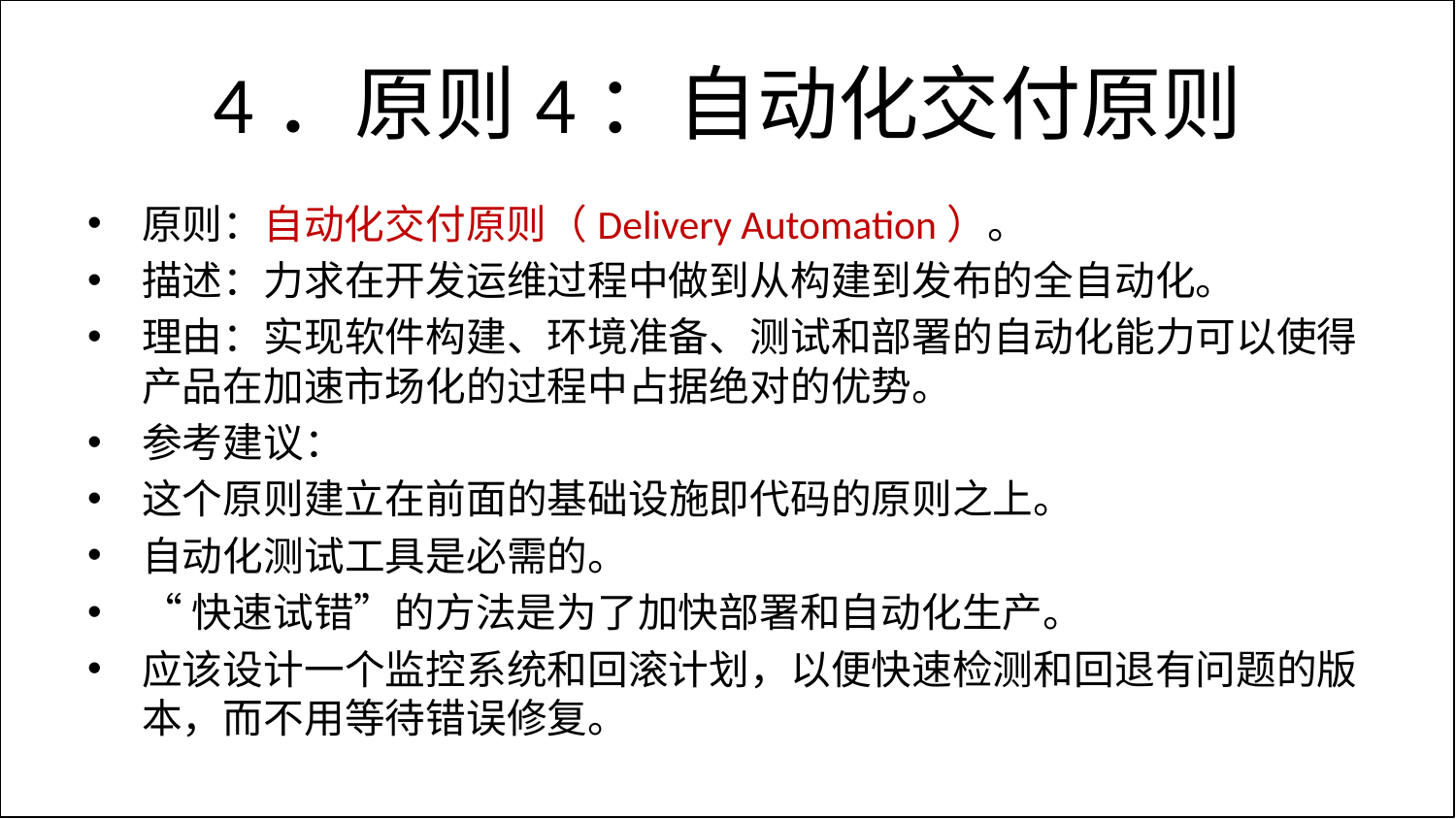

# 4．原则4：自动化交付原则
原则：自动化交付原则（Delivery Automation）。
描述：力求在开发运维过程中做到从构建到发布的全自动化。
理由：实现软件构建、环境准备、测试和部署的自动化能力可以使得产品在加速市场化的过程中占据绝对的优势。
参考建议：
这个原则建立在前面的基础设施即代码的原则之上。
自动化测试工具是必需的。
“快速试错”的方法是为了加快部署和自动化生产。
应该设计一个监控系统和回滚计划，以便快速检测和回退有问题的版本，而不用等待错误修复。